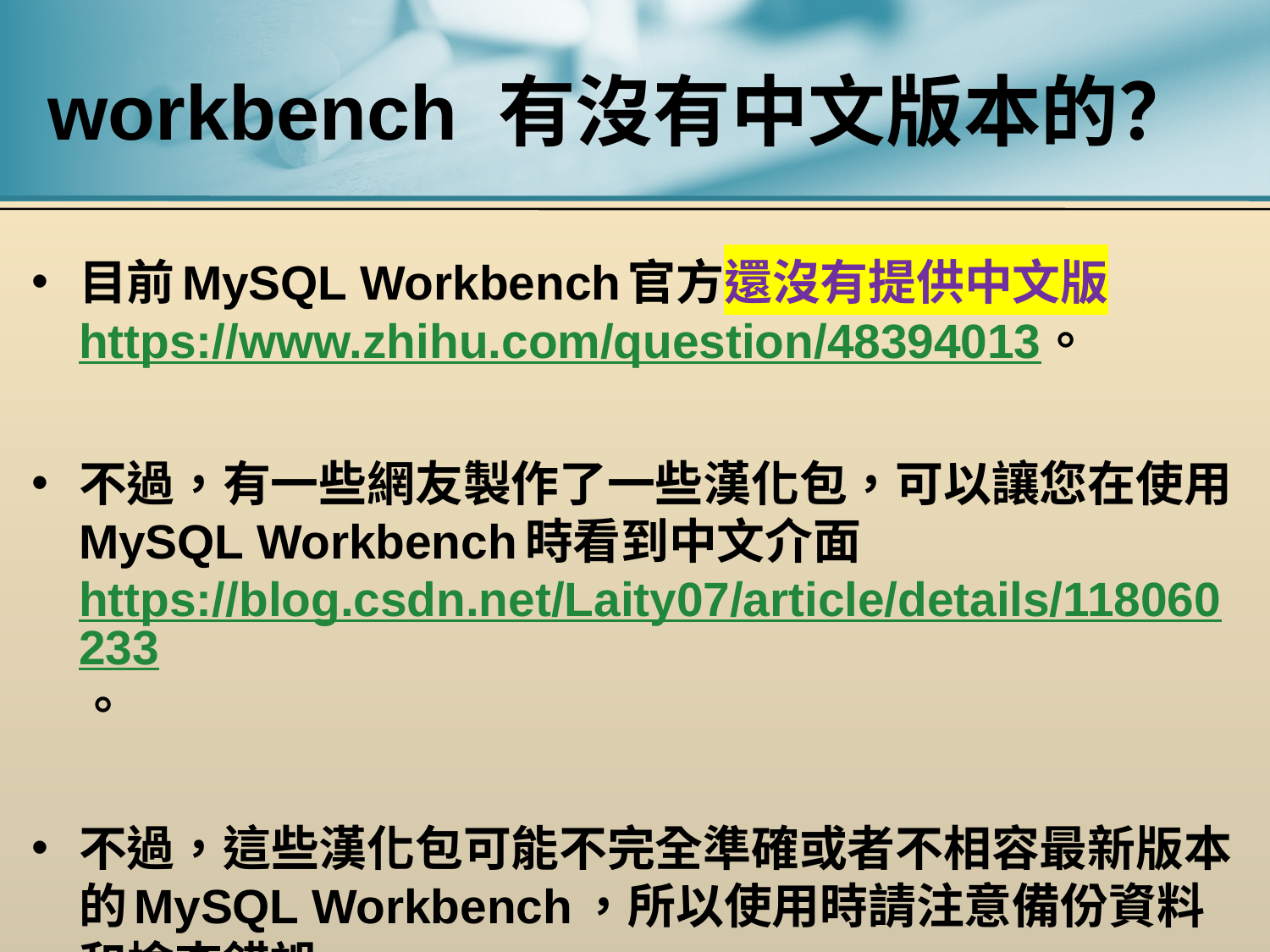

# workbench 有沒有中文版本的？
目前MySQL Workbench官方還沒有提供中文版https://www.zhihu.com/question/48394013。

不過，有一些網友製作了一些漢化包，可以讓您在使用MySQL Workbench時看到中文介面https://blog.csdn.net/Laity07/article/details/118060233。

不過，這些漢化包可能不完全準確或者不相容最新版本的MySQL Workbench，所以使用時請注意備份資料和檢查錯誤。